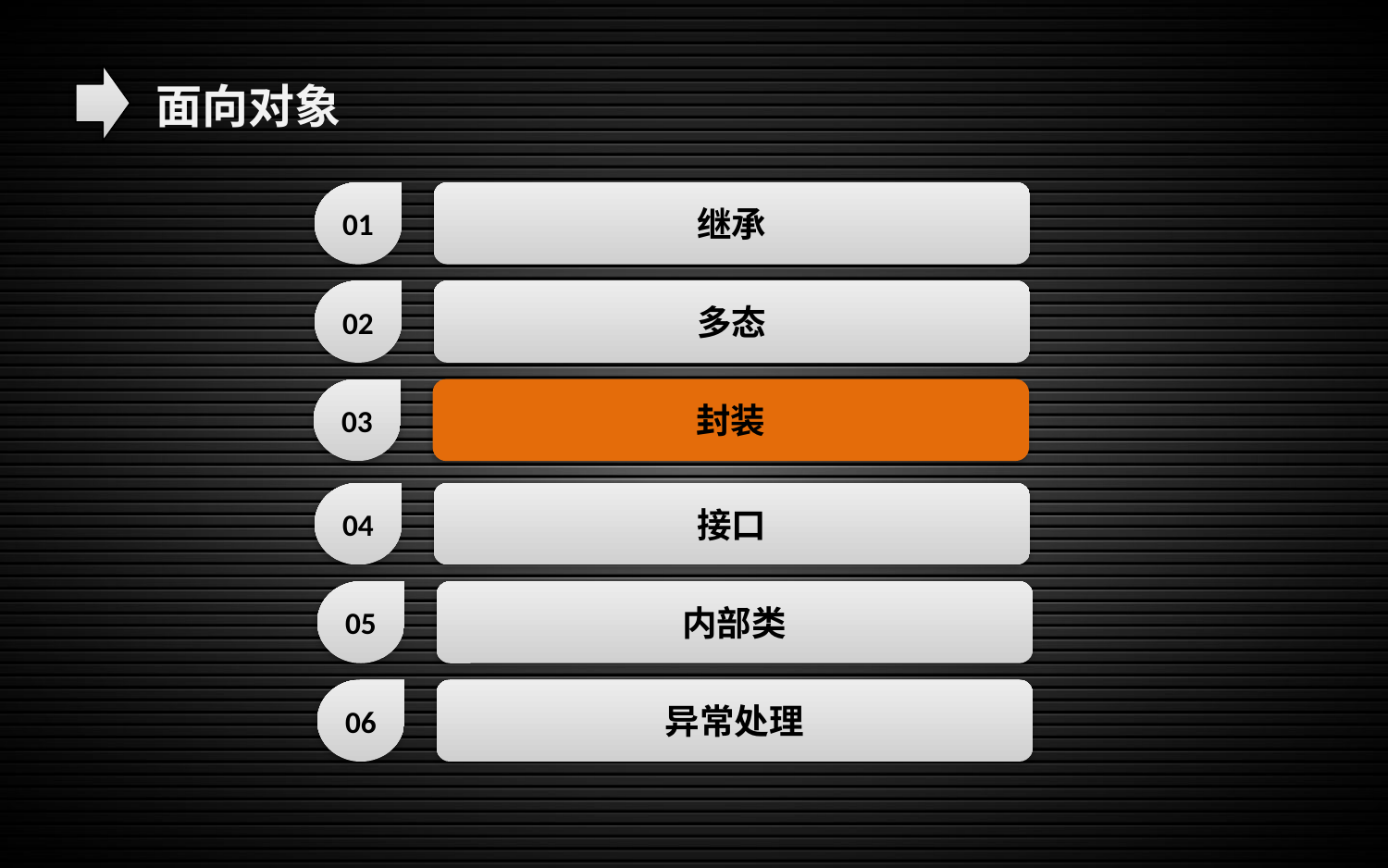

面向对象
01
继承
02
多态
03
封装
04
接口
05
内部类
06
异常处理